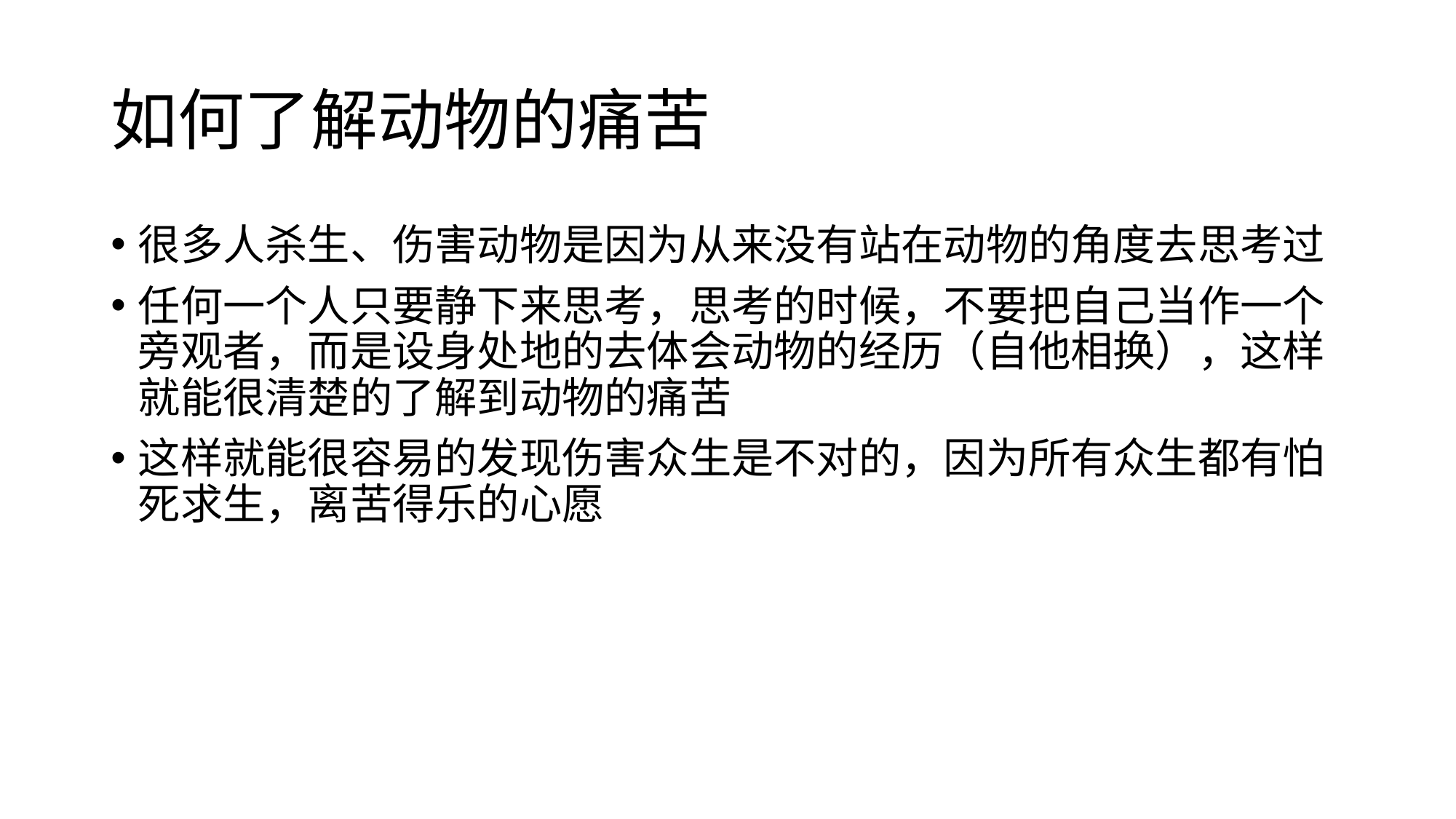

# 如何了解动物的痛苦
很多人杀生、伤害动物是因为从来没有站在动物的角度去思考过
任何一个人只要静下来思考，思考的时候，不要把自己当作一个旁观者，而是设身处地的去体会动物的经历（自他相换），这样就能很清楚的了解到动物的痛苦
这样就能很容易的发现伤害众生是不对的，因为所有众生都有怕死求生，离苦得乐的心愿